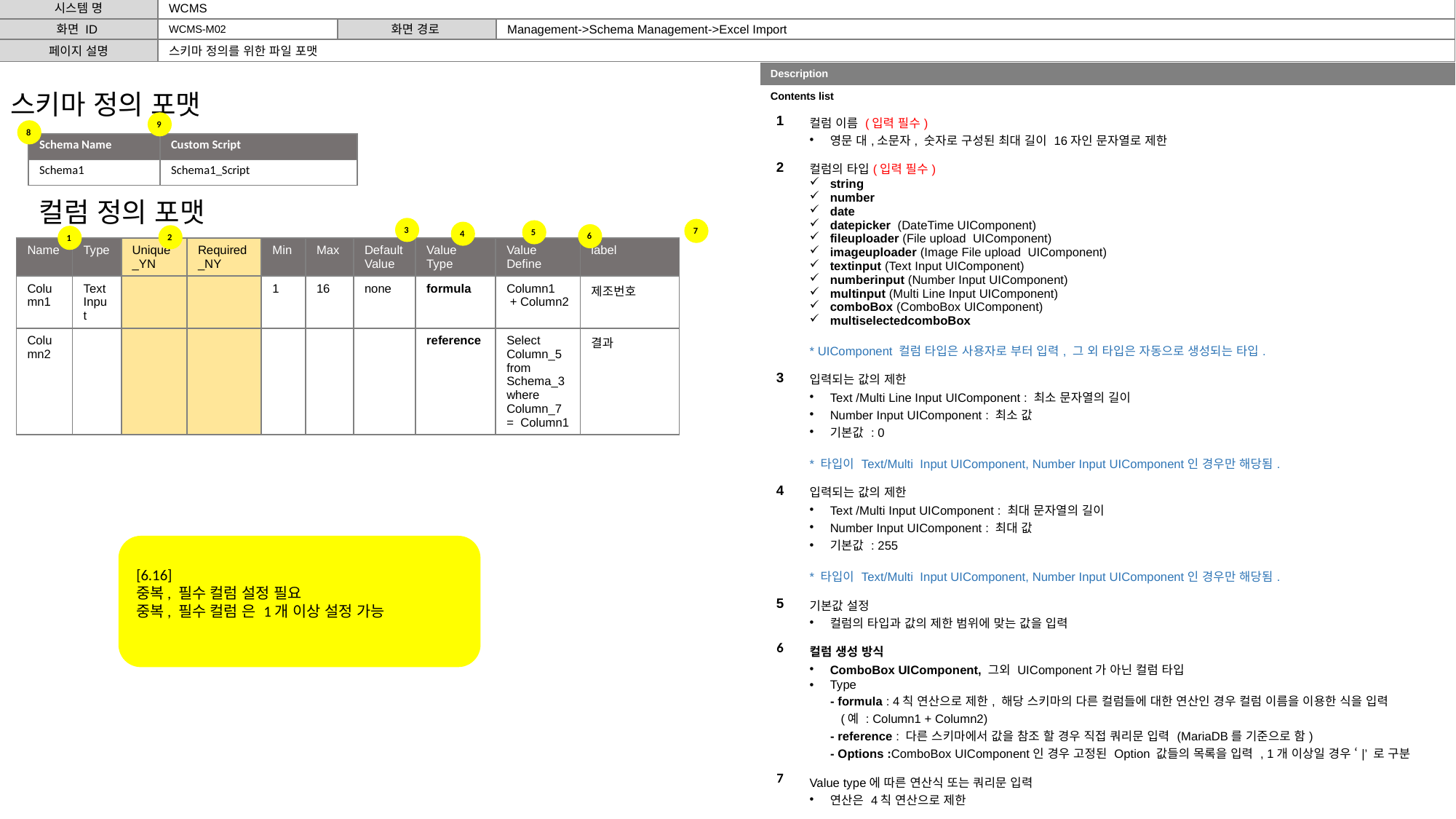

시스템 명
WCMS
화면 ID
WCMS-M02
화면 경로
Management->Schema Management->Excel Import
페이지 설명
스키마 정의를 위한 파일 포맷
| Description |  |
| --- | --- |
| Contents list |  |
| 1 | 컬럼 이름 (입력 필수) 영문 대,소문자, 숫자로 구성된 최대 길이 16자인 문자열로 제한 |
| 2 | 컬럼의 타입(입력 필수) string number date datepicker (DateTime UIComponent) fileuploader (File upload UIComponent) imageuploader (Image File upload UIComponent) textinput (Text Input UIComponent) numberinput (Number Input UIComponent) multinput (Multi Line Input UIComponent) comboBox (ComboBox UIComponent) multiselectedcomboBox \* UIComponent 컬럼 타입은 사용자로 부터 입력, 그 외 타입은 자동으로 생성되는 타입. |
| 3 | 입력되는 값의 제한 Text /Multi Line Input UIComponent : 최소 문자열의 길이 Number Input UIComponent : 최소 값 기본값 : 0 \* 타입이 Text/Multi Input UIComponent, Number Input UIComponent인 경우만 해당됨. |
| 4 | 입력되는 값의 제한 Text /Multi Input UIComponent : 최대 문자열의 길이 Number Input UIComponent : 최대 값 기본값 : 255 \* 타입이 Text/Multi Input UIComponent, Number Input UIComponent인 경우만 해당됨. |
| 5 | 기본값 설정 컬럼의 타입과 값의 제한 범위에 맞는 값을 입력 |
| 6 | 컬럼 생성 방식 ComboBox UIComponent, 그외 UIComponent가 아닌 컬럼 타입 Type - formula : 4칙 연산으로 제한, 해당 스키마의 다른 컬럼들에 대한 연산인 경우 컬럼 이름을 이용한 식을 입력 (예 : Column1 + Column2) - reference : 다른 스키마에서 값을 참조 할 경우 직접 쿼리문 입력 (MariaDB를 기준으로 함) - Options :ComboBox UIComponent인 경우 고정된 Option 값들의 목록을 입력 , 1개 이상일 경우 ‘|’ 로 구분 |
| 7 | Value type에 따른 연산식 또는 쿼리문 입력 연산은 4칙 연산으로 제한 |
| 8 | 스키마 이름 - 길이는 최소 1, 최대 32로 제한 - 문자 종류 제한 없음 - 이미 존재하는 이름일 경우 업데이트 처리(이름은 유일해야 함) |
| 9 | UIComponent Custom 그리기 스크립트 UIComponent를 그려주는 스크립트 파일명 입력 기본값은 빈 상태이며, 이 경우 자동 UIComponent 그리기 처리 \* UIComponent를 자동으로 그려주는 것이 아니라 외부에 정의된 스크립트를 참조 하여 그려줌. |
스키마 정의 포맷
9

8

| Schema Name | Custom Script |
| --- | --- |
| Schema1 | Schema1\_Script |
컬럼 정의 포맷
3

7

5

4

6

2

1

| Name | Type | Unique\_YN | Required\_NY | Min | Max | Default Value | Value Type | Value Define | label |
| --- | --- | --- | --- | --- | --- | --- | --- | --- | --- |
| Column1 | Text Input |  |  | 1 | 16 | none | formula | Column1 + Column2 | 제조번호 |
| Column2 |  |  |  |  |  |  | reference | Select Column\_5 from Schema\_3 where Column\_7 = Column1 | 결과 |
[6.16]
중복, 필수 컬럼 설정 필요
중복, 필수 컬럼 은 1개 이상 설정 가능